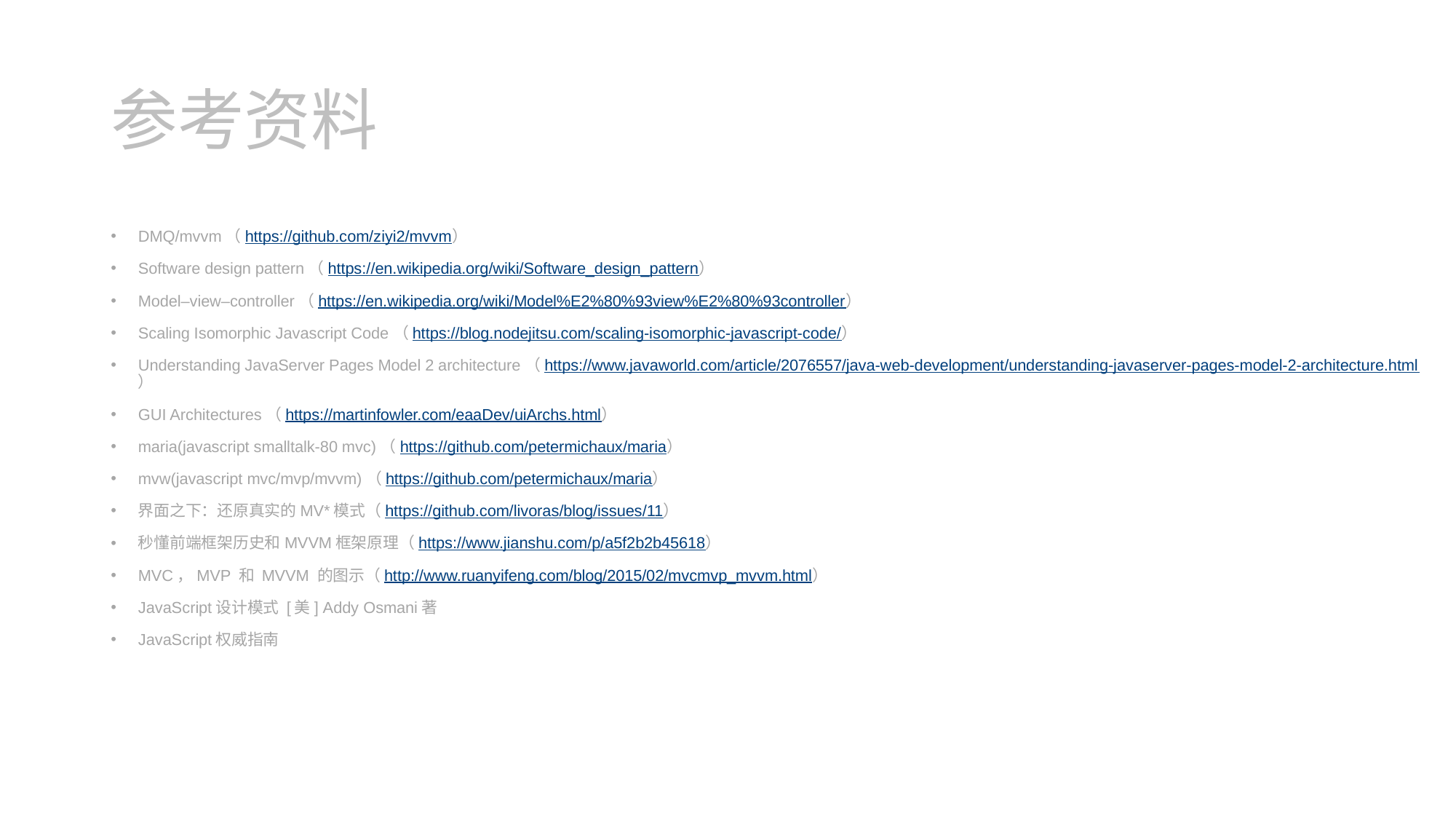

# 参考资料

DMQ/mvvm（https://github.com/ziyi2/mvvm）
Software design pattern（https://en.wikipedia.org/wiki/Software_design_pattern）
Model–view–controller（https://en.wikipedia.org/wiki/Model%E2%80%93view%E2%80%93controller）
Scaling Isomorphic Javascript Code（https://blog.nodejitsu.com/scaling-isomorphic-javascript-code/）
Understanding JavaServer Pages Model 2 architecture（https://www.javaworld.com/article/2076557/java-web-development/understanding-javaserver-pages-model-2-architecture.html）
GUI Architectures（https://martinfowler.com/eaaDev/uiArchs.html）
maria(javascript smalltalk-80 mvc)（https://github.com/petermichaux/maria）
mvw(javascript mvc/mvp/mvvm)（https://github.com/petermichaux/maria）
界面之下：还原真实的MV*模式（https://github.com/livoras/blog/issues/11）
秒懂前端框架历史和MVVM框架原理（https://www.jianshu.com/p/a5f2b2b45618）
MVC，MVP 和 MVVM 的图示（http://www.ruanyifeng.com/blog/2015/02/mvcmvp_mvvm.html）
JavaScript设计模式 [美] Addy Osmani著
JavaScript权威指南